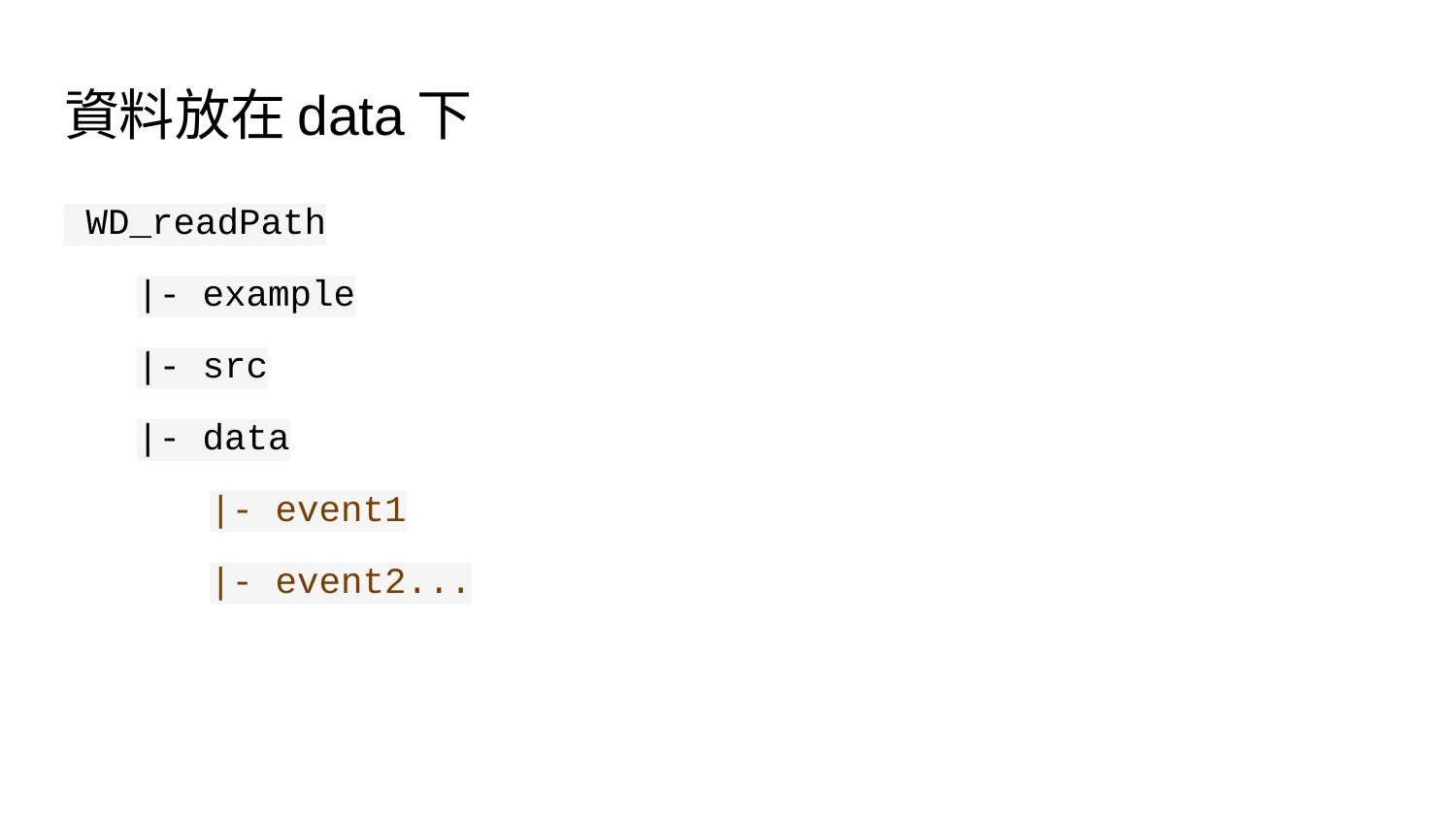

# 資料放在data下
 WD_readPath
|- example
|- src
|- data
	|- event1
	|- event2...